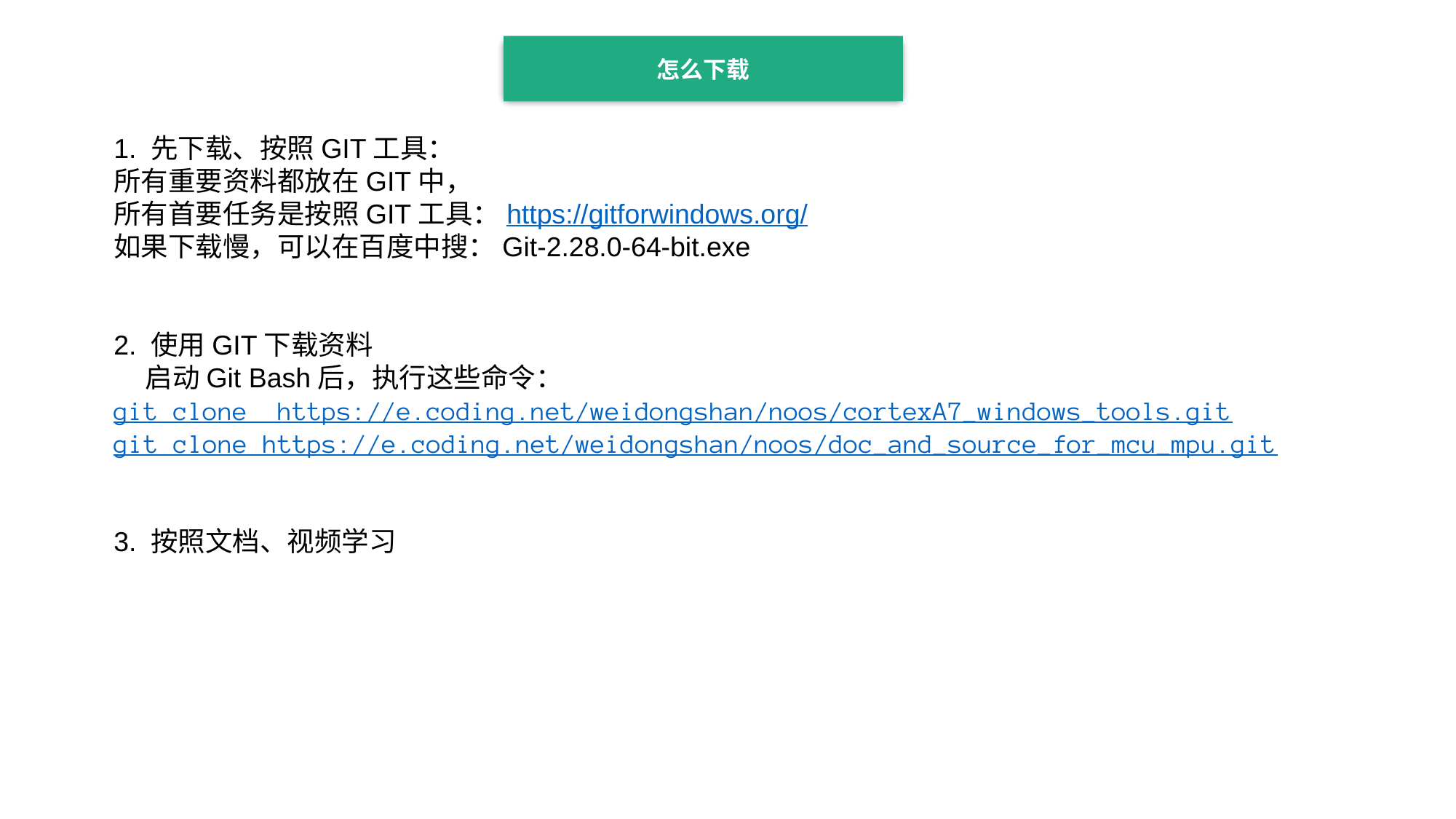

怎么下载

1. 先下载、按照GIT工具：
所有重要资料都放在GIT中，
所有首要任务是按照GIT工具：https://gitforwindows.org/
如果下载慢，可以在百度中搜：Git-2.28.0-64-bit.exe

2. 使用GIT下载资料
    启动Git Bash后，执行这些命令：
git clone  https://e.coding.net/weidongshan/noos/cortexA7_windows_tools.git
git clone https://e.coding.net/weidongshan/noos/doc_and_source_for_mcu_mpu.git

3. 按照文档、视频学习